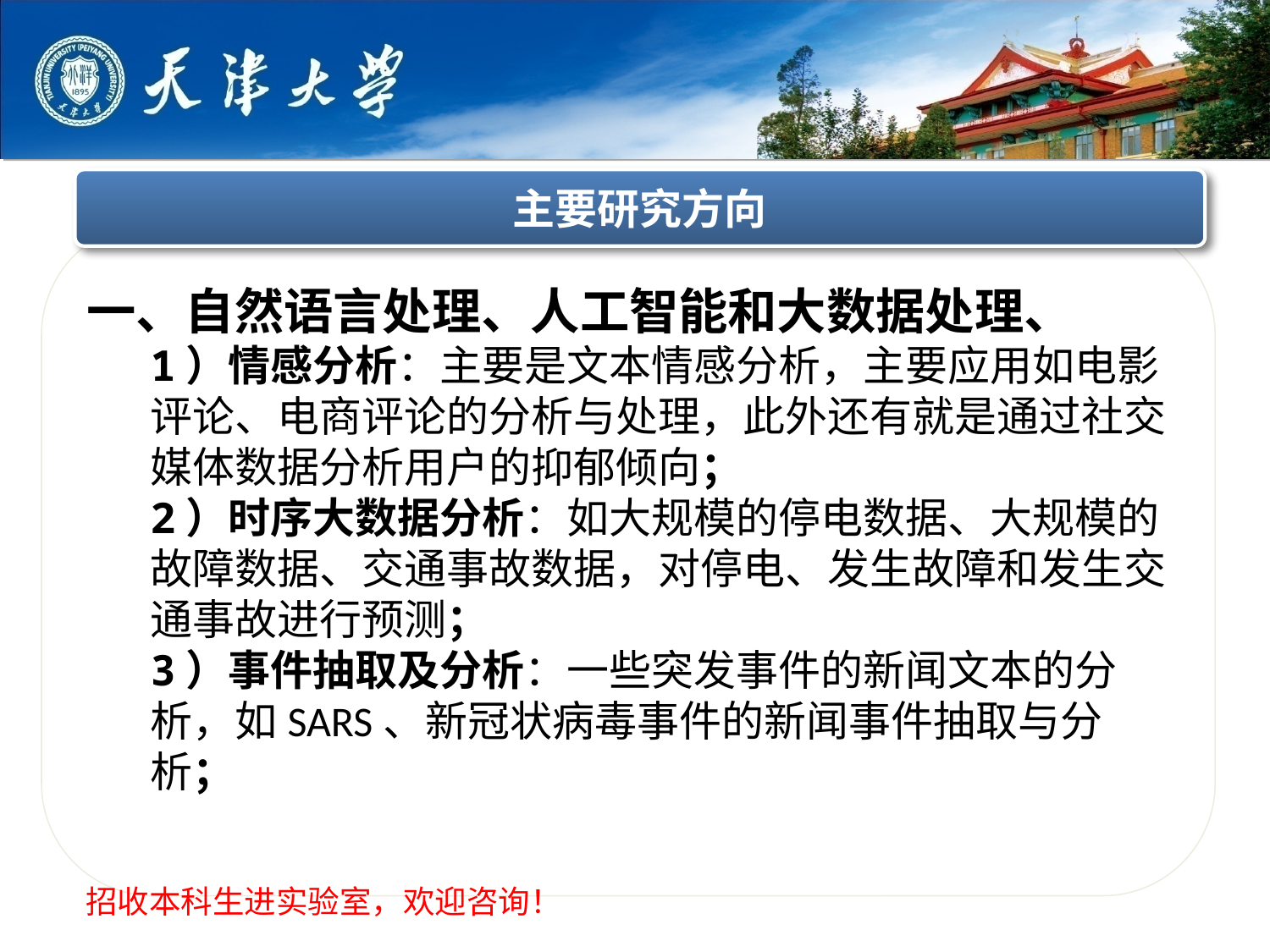

主要研究方向
一、自然语言处理、人工智能和大数据处理、
1）情感分析：主要是文本情感分析，主要应用如电影评论、电商评论的分析与处理，此外还有就是通过社交媒体数据分析用户的抑郁倾向；
2）时序大数据分析：如大规模的停电数据、大规模的故障数据、交通事故数据，对停电、发生故障和发生交通事故进行预测；
3）事件抽取及分析：一些突发事件的新闻文本的分析，如SARS、新冠状病毒事件的新闻事件抽取与分析；

招收本科生进实验室，欢迎咨询！